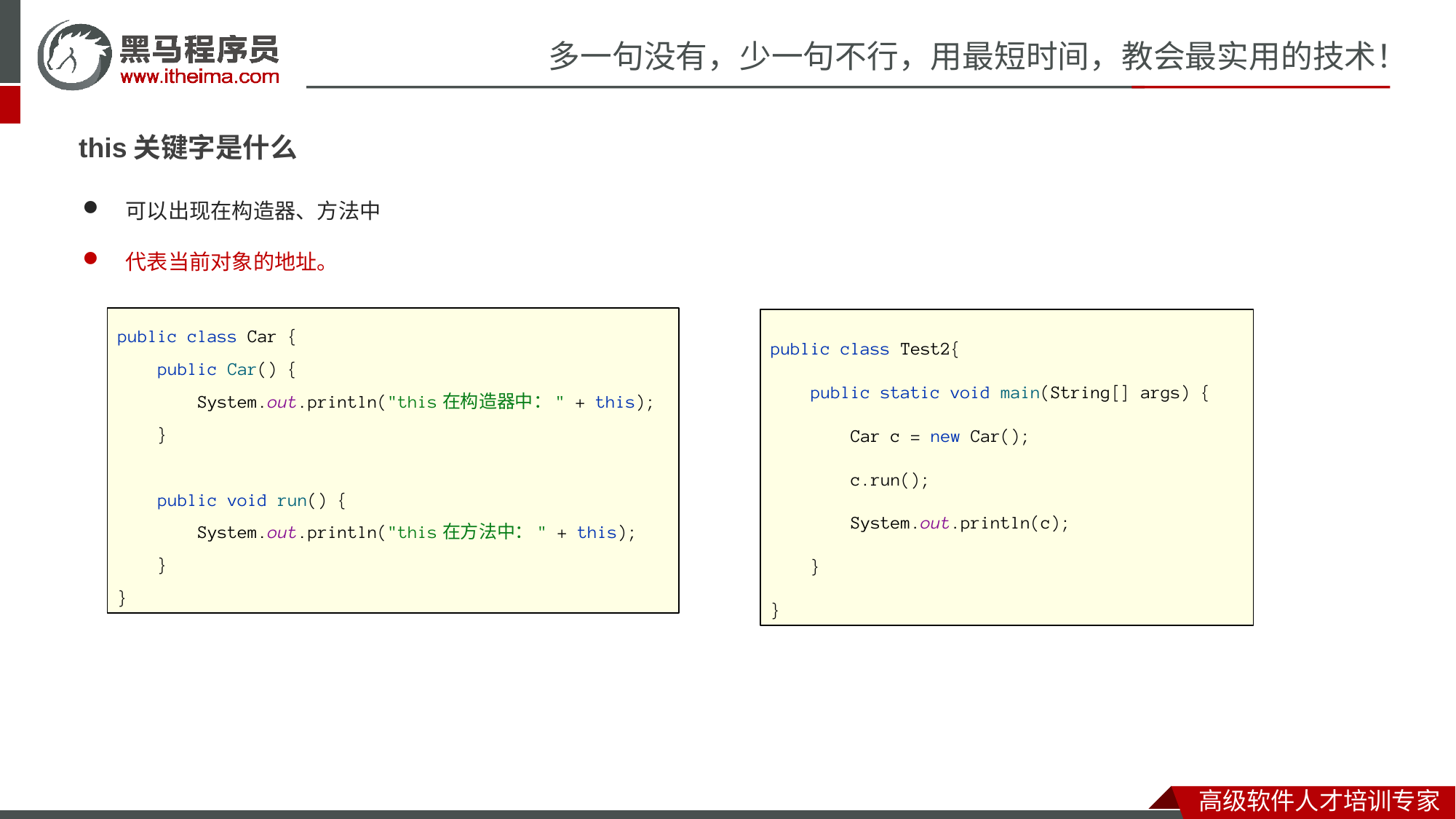

this关键字是什么
可以出现在构造器、方法中
代表当前对象的地址。

public class Car {
    public Car() {
        System.out.println("this在构造器中：" + this);
    }
    public void run() {
        System.out.println("this在方法中：" + this);
    }
}
public class Test2{
    public static void main(String[] args) {
        Car c = new Car();
        c.run();
        System.out.println(c);
    }
}